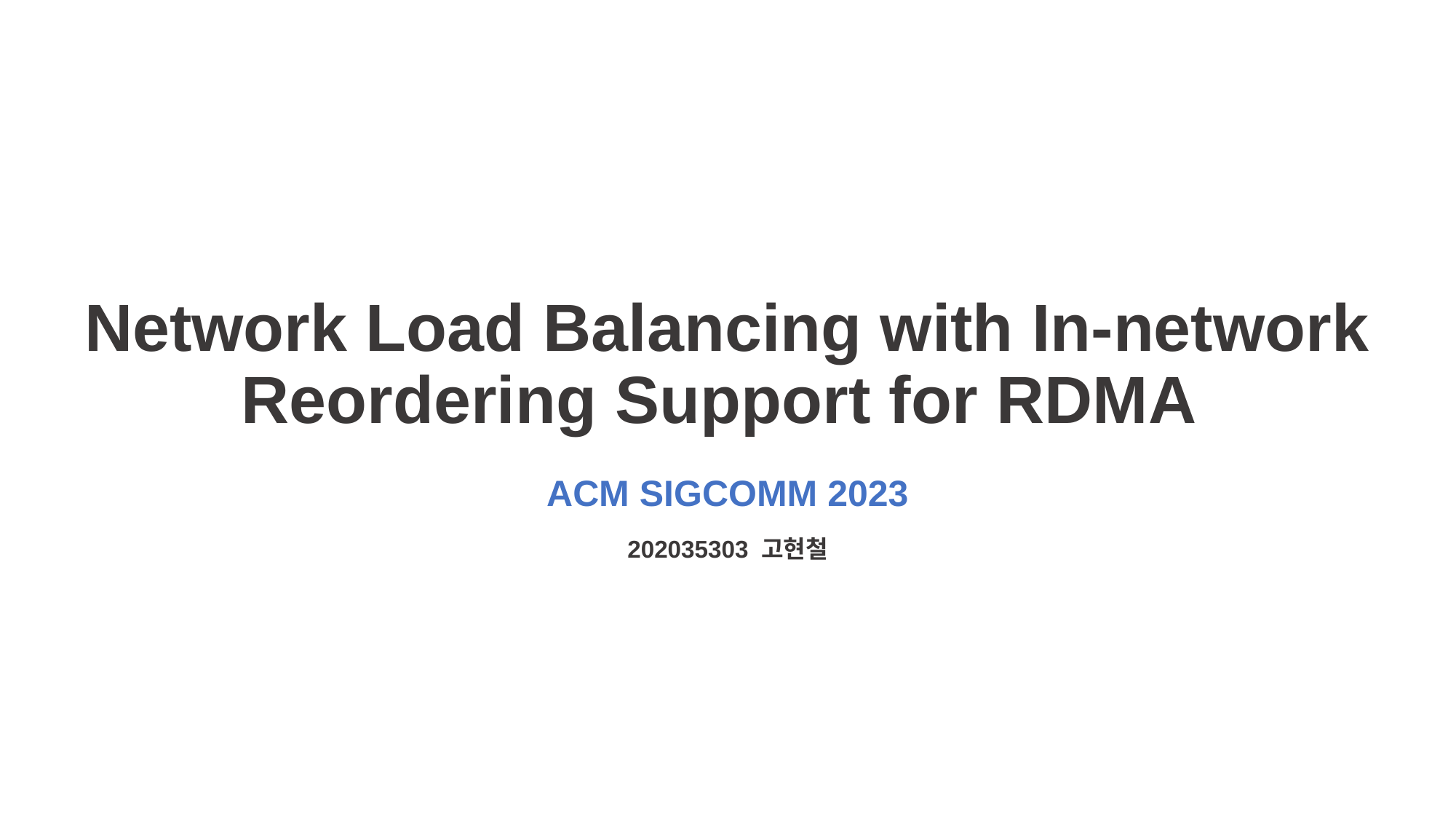

# Network Load Balancing with In-network Reordering Support for RDMA
ACM SIGCOMM 2023

202035303 고현철